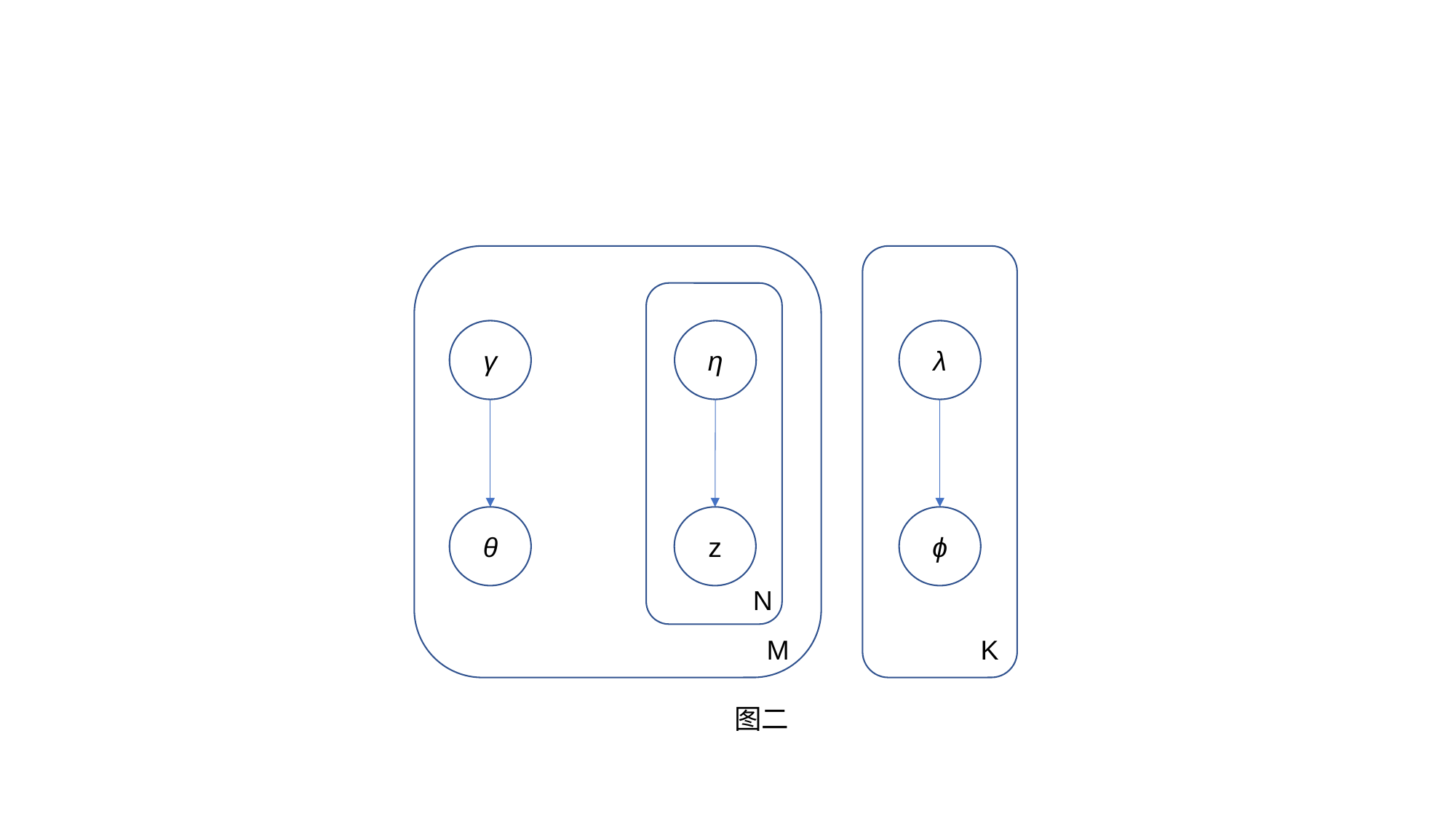

γ
η
λ
θ
z
ϕ
N
M
K
图二